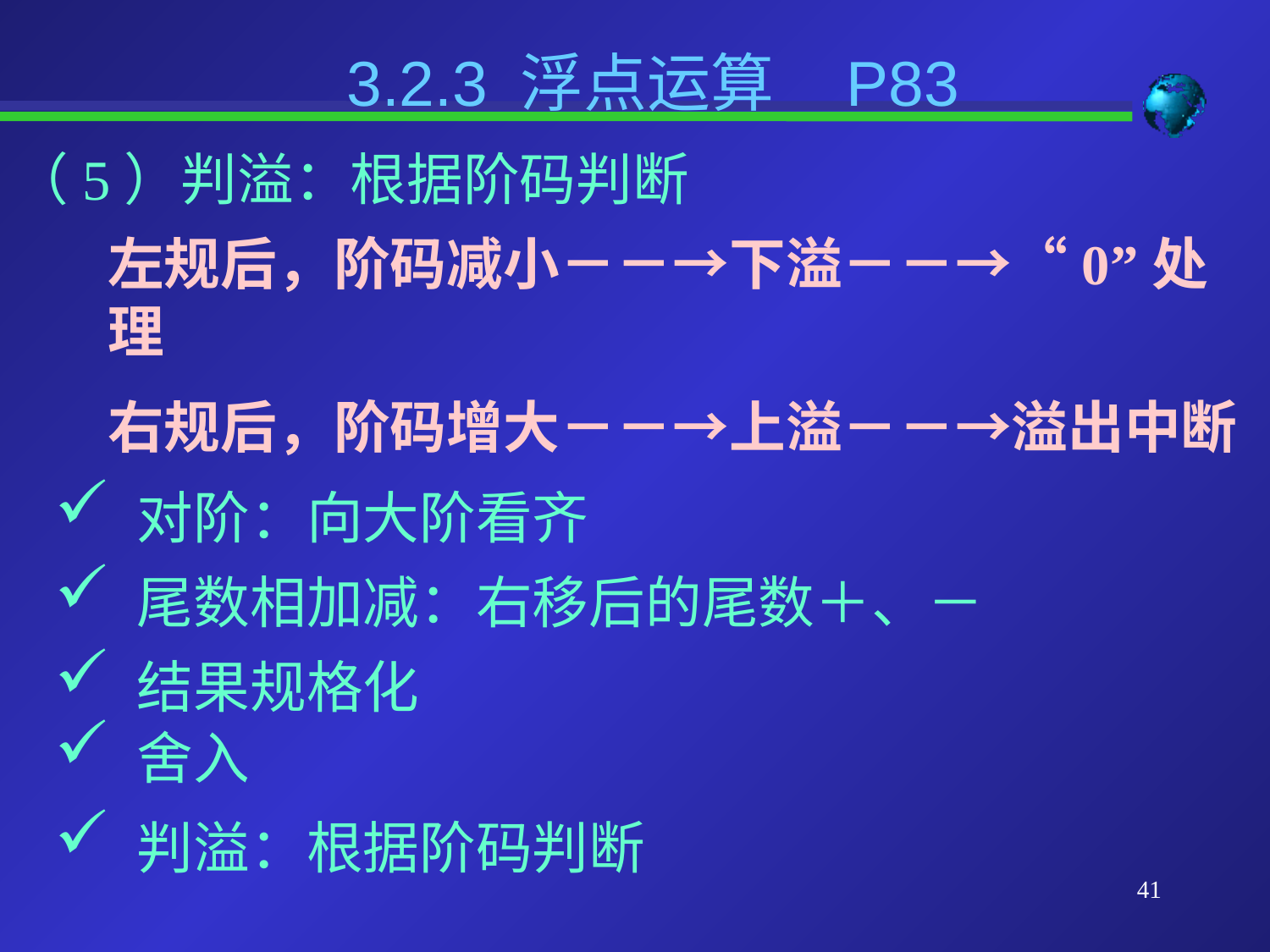

3.2.3 浮点运算    P83
（5）判溢：根据阶码判断
左规后，阶码减小－－→下溢－－→“0”处理
右规后，阶码增大－－→上溢－－→溢出中断
 对阶：向大阶看齐
 尾数相加减：右移后的尾数＋、－
 结果规格化
 舍入
 判溢：根据阶码判断
41